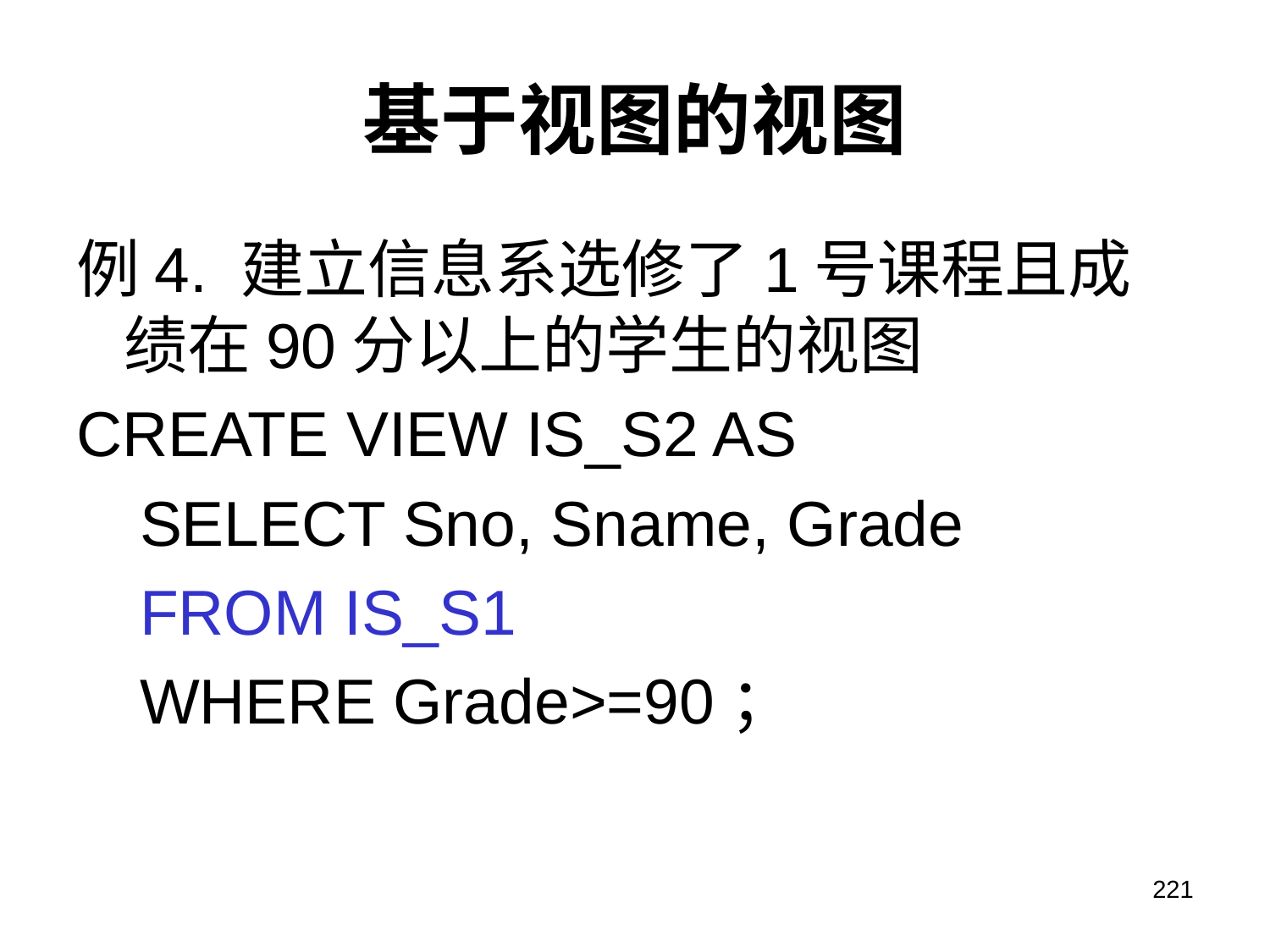

# 基于视图的视图
例4. 建立信息系选修了1号课程且成绩在90分以上的学生的视图
CREATE VIEW IS_S2 AS
SELECT Sno, Sname, Grade
FROM IS_S1
WHERE Grade>=90；

221